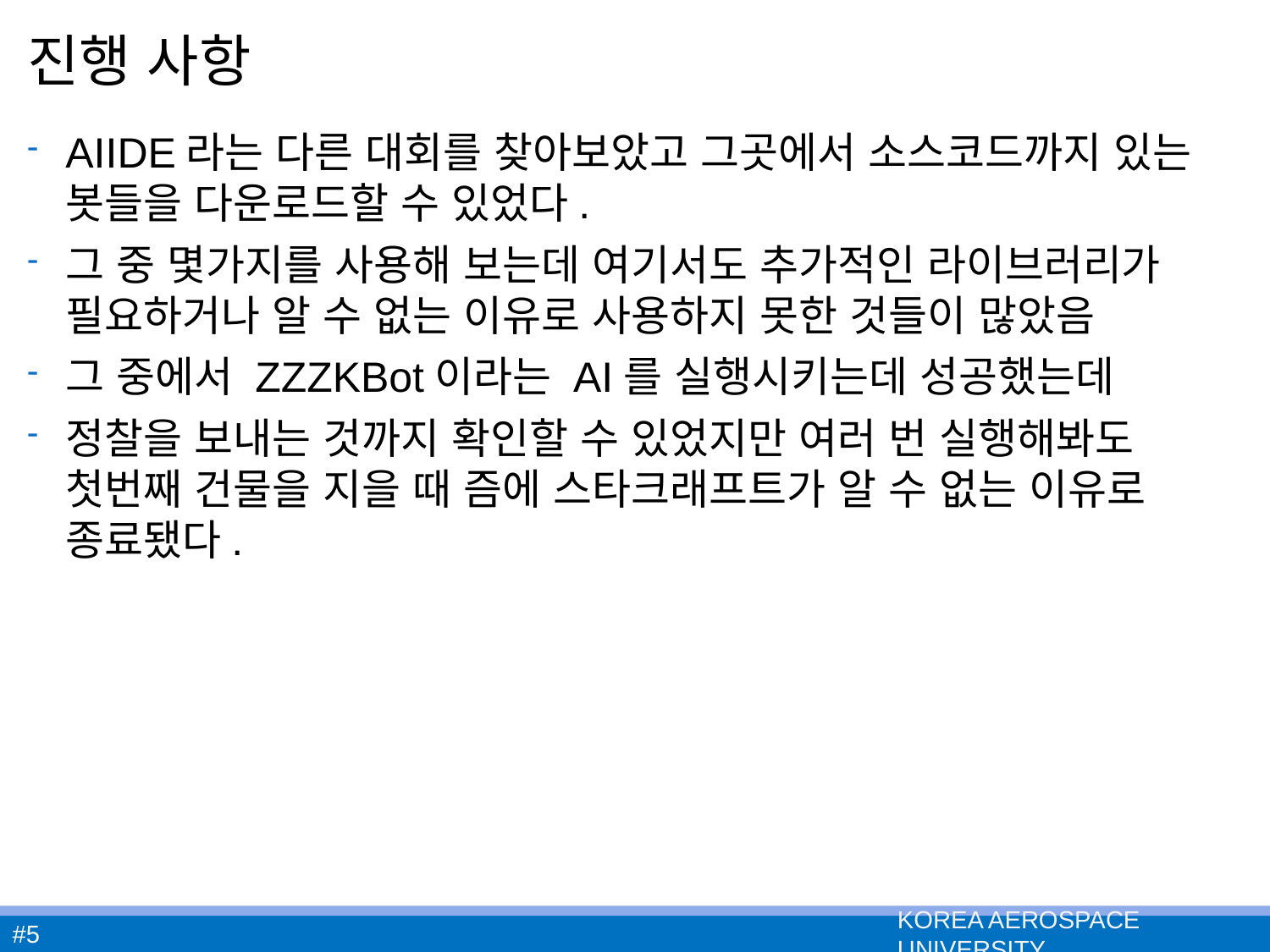

# 진행 사항
AIIDE라는 다른 대회를 찾아보았고 그곳에서 소스코드까지 있는 봇들을 다운로드할 수 있었다.
그 중 몇가지를 사용해 보는데 여기서도 추가적인 라이브러리가 필요하거나 알 수 없는 이유로 사용하지 못한 것들이 많았음
그 중에서 ZZZKBot이라는 AI를 실행시키는데 성공했는데
정찰을 보내는 것까지 확인할 수 있었지만 여러 번 실행해봐도 첫번째 건물을 지을 때 즘에 스타크래프트가 알 수 없는 이유로 종료됐다.

#5